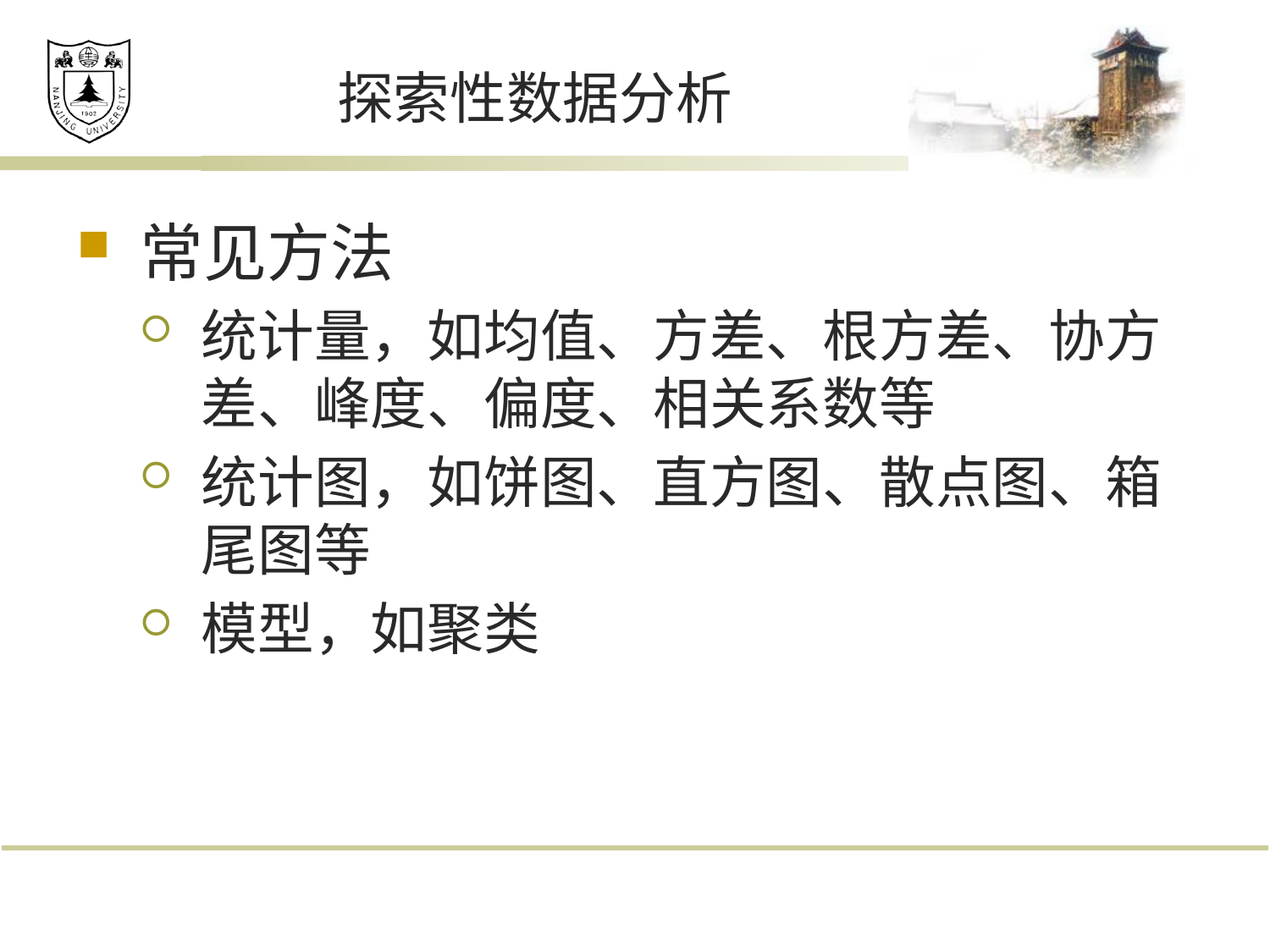

# 探索性数据分析
常见方法
统计量，如均值、方差、根方差、协方差、峰度、偏度、相关系数等
统计图，如饼图、直方图、散点图、箱尾图等
模型，如聚类